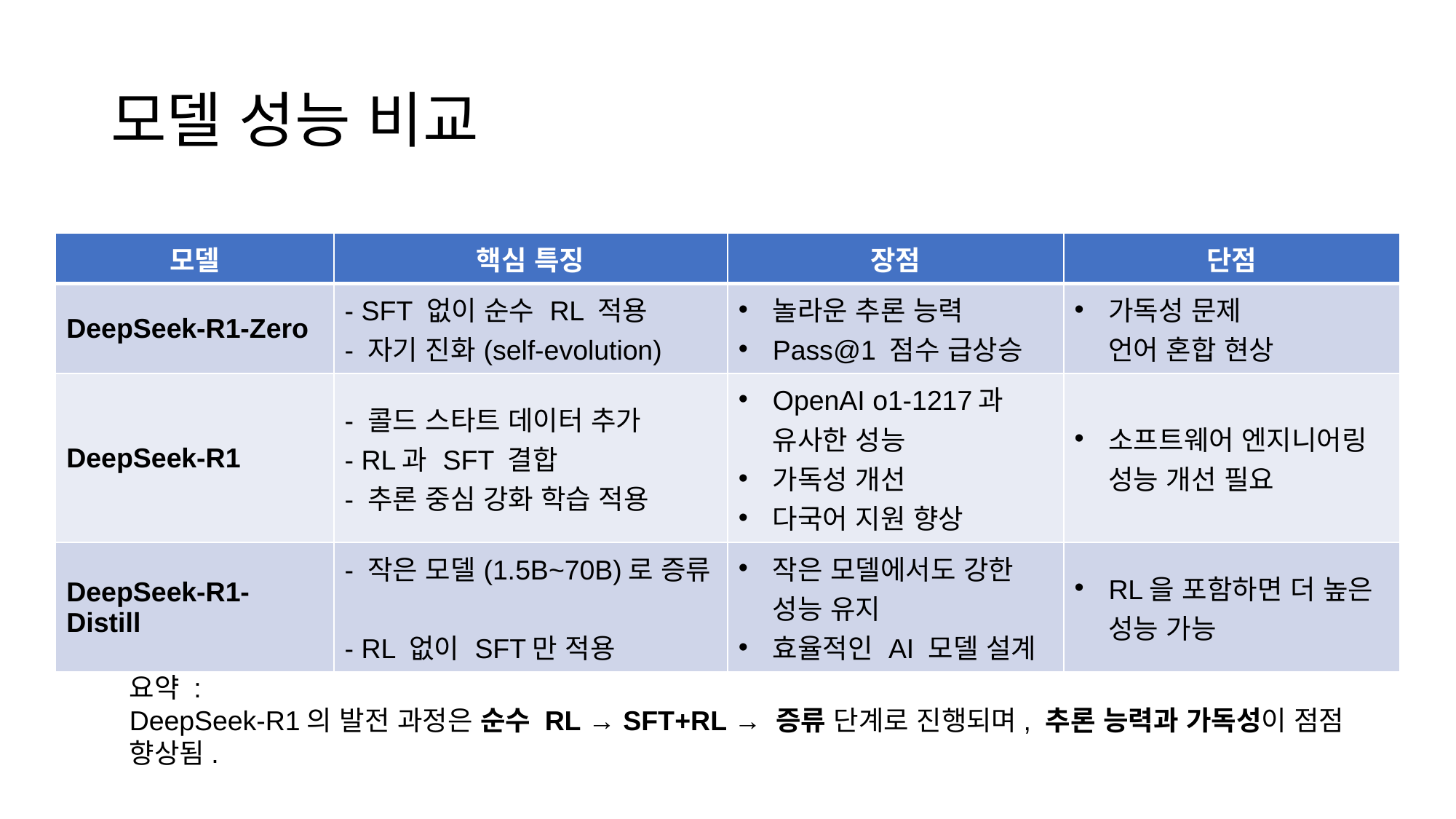

# 모델 성능 비교
| 모델 | 핵심 특징 | 장점 | 단점 |
| --- | --- | --- | --- |
| DeepSeek-R1-Zero | - SFT 없이 순수 RL 적용 - 자기 진화(self-evolution) | 놀라운 추론 능력 Pass@1 점수 급상승 | 가독성 문제 언어 혼합 현상 |
| DeepSeek-R1 | - 콜드 스타트 데이터 추가 - RL과 SFT 결합 - 추론 중심 강화 학습 적용 | OpenAI o1-1217과 유사한 성능 가독성 개선 다국어 지원 향상 | 소프트웨어 엔지니어링 성능 개선 필요 |
| DeepSeek-R1-Distill | - 작은 모델(1.5B~70B)로 증류 - RL 없이 SFT만 적용 | 작은 모델에서도 강한 성능 유지 효율적인 AI 모델 설계 | RL을 포함하면 더 높은 성능 가능 |
요약 :
DeepSeek-R1의 발전 과정은 순수 RL → SFT+RL → 증류 단계로 진행되며, 추론 능력과 가독성이 점점 향상됨.